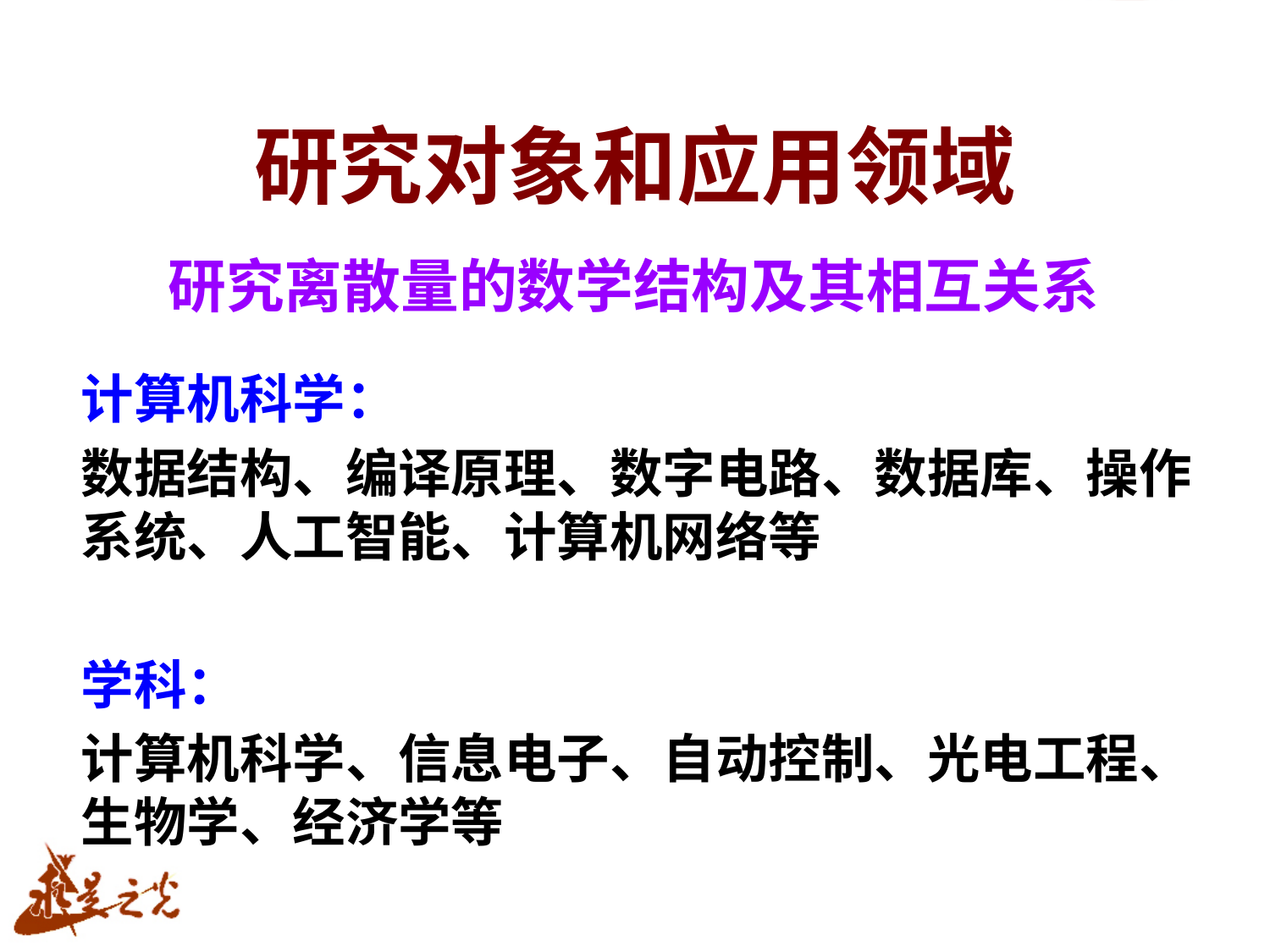

# 研究对象和应用领域
研究离散量的数学结构及其相互关系
计算机科学：
数据结构、编译原理、数字电路、数据库、操作系统、人工智能、计算机网络等

学科：
计算机科学、信息电子、自动控制、光电工程、生物学、经济学等
2